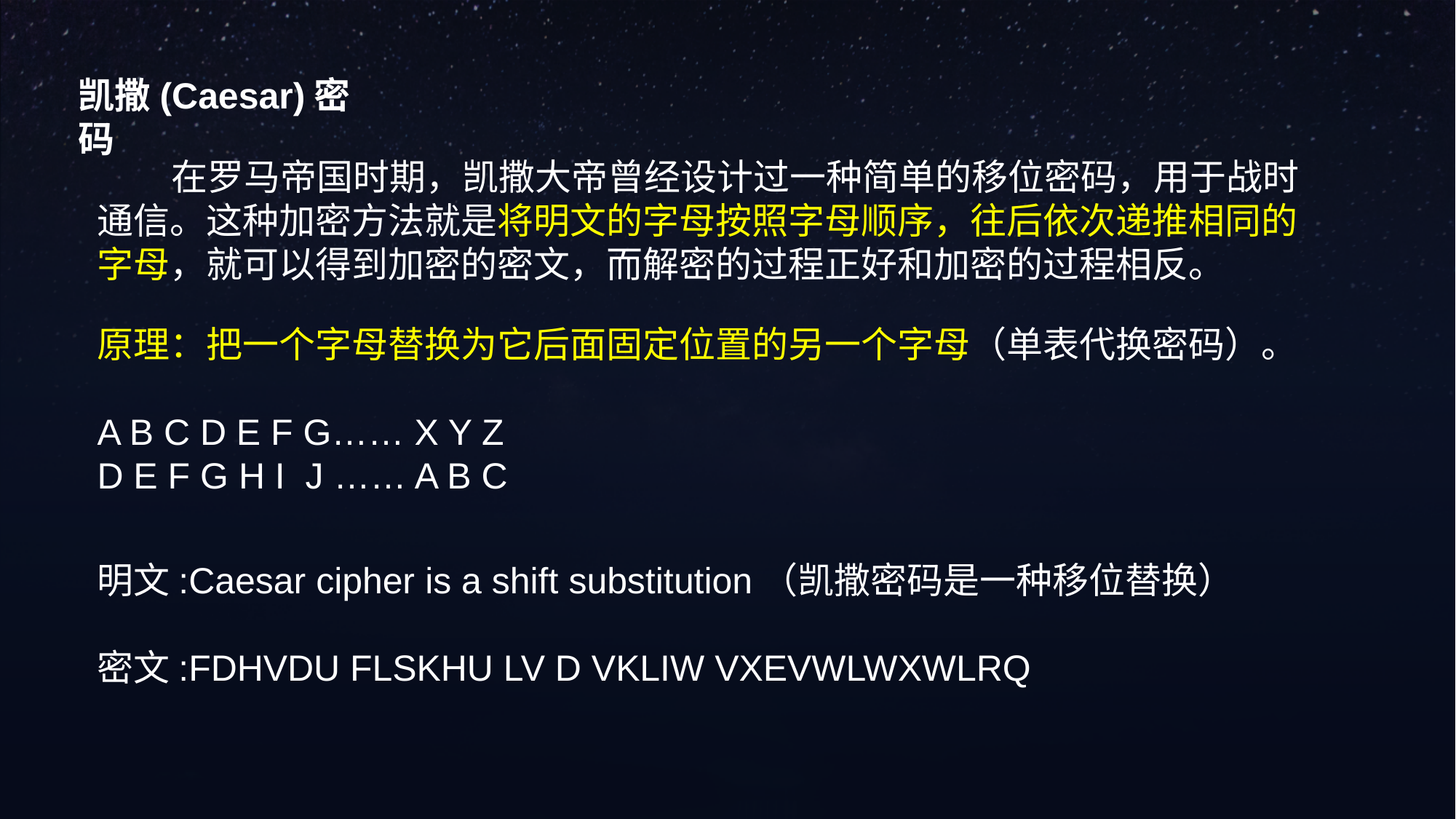

凯撒(Caesar)密码
        在罗马帝国时期，凯撒大帝曾经设计过一种简单的移位密码，用于战时通信。这种加密方法就是将明文的字母按照字母顺序，往后依次递推相同的字母，就可以得到加密的密文，而解密的过程正好和加密的过程相反。
原理：把一个字母替换为它后面固定位置的另一个字母（单表代换密码）。

A B C D E F G…… X Y Z
D E F G H I  J …… A B C
明文:Caesar cipher is a shift substitution（凯撒密码是一种移位替换）
密文:FDHVDU FLSKHU LV D VKLIW VXEVWLWXWLRQ